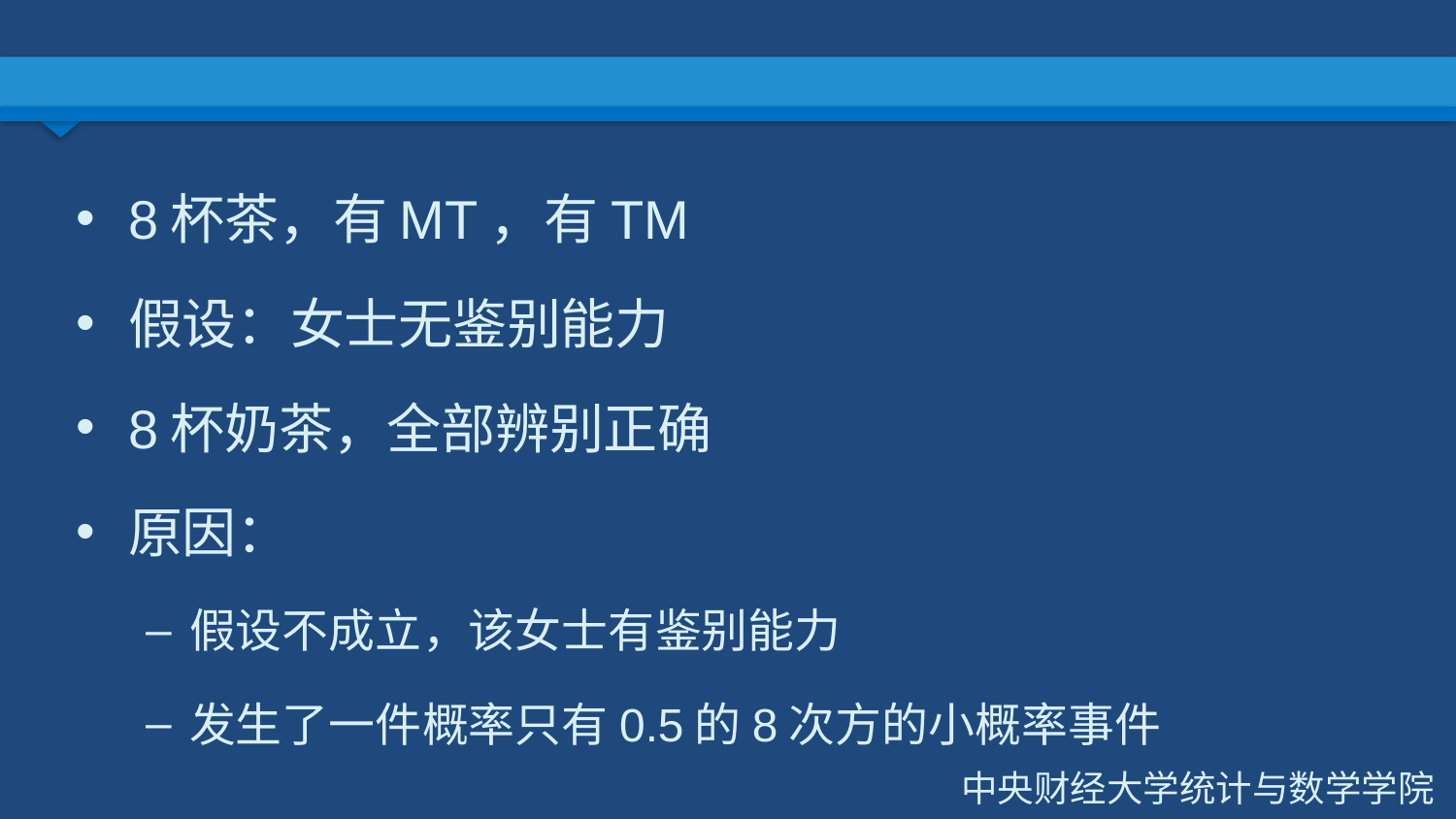

#
8杯茶，有MT，有TM
假设：女士无鉴别能力
8杯奶茶，全部辨别正确
原因：
假设不成立，该女士有鉴别能力
发生了一件概率只有0.5的8次方的小概率事件